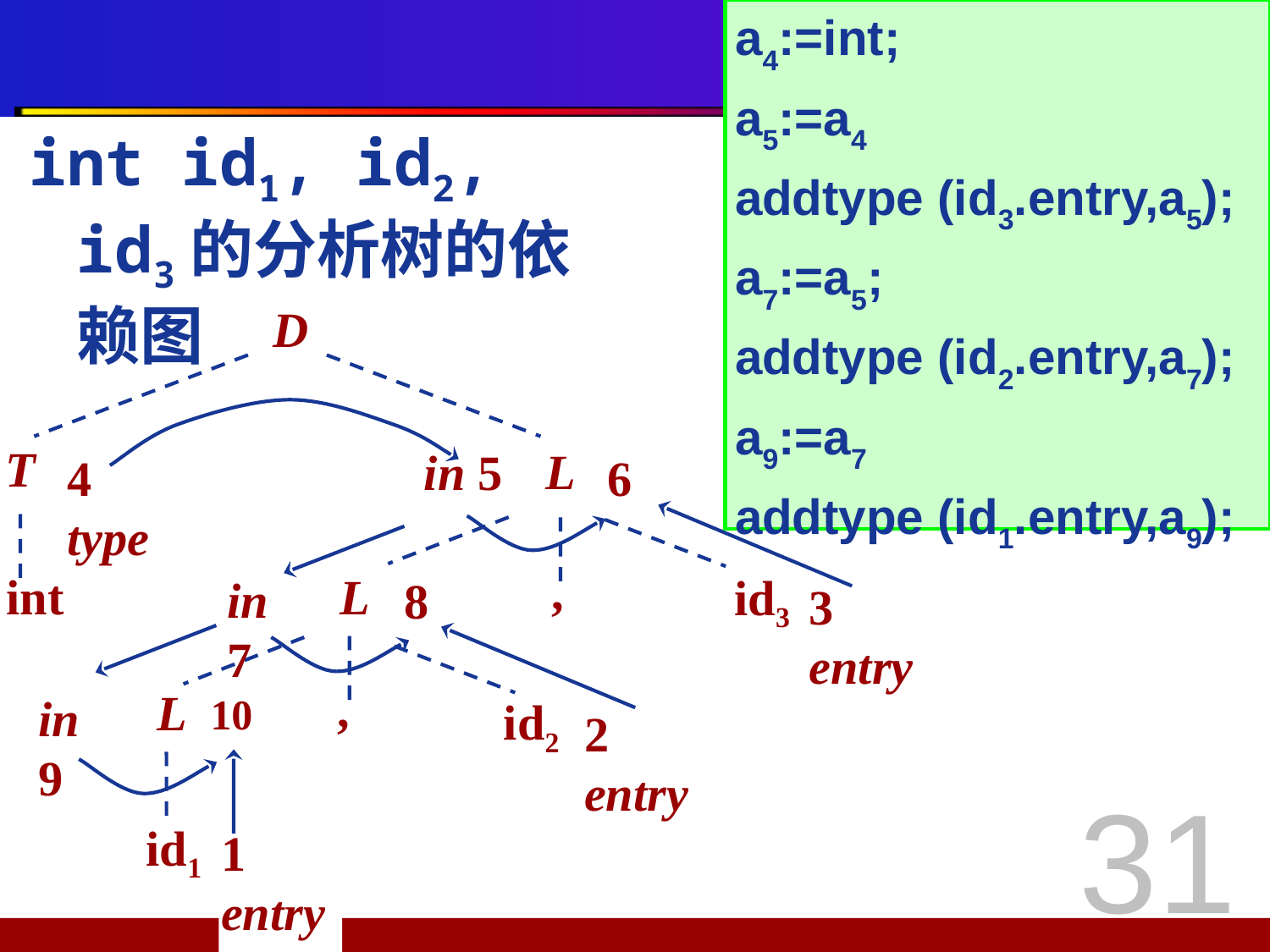

a4:=int;
a5:=a4
addtype (id3.entry,a5);
a7:=a5;
addtype (id2.entry,a7);
a9:=a7
addtype (id1.entry,a9);
int id1, id2, id3的分析树的依赖图
D

T
L
in 5
4 type
6

,
L
id3
in 7
8
3 entry

,
L
in 9
10
id2
2 entry

id1
1 entry
    int
31